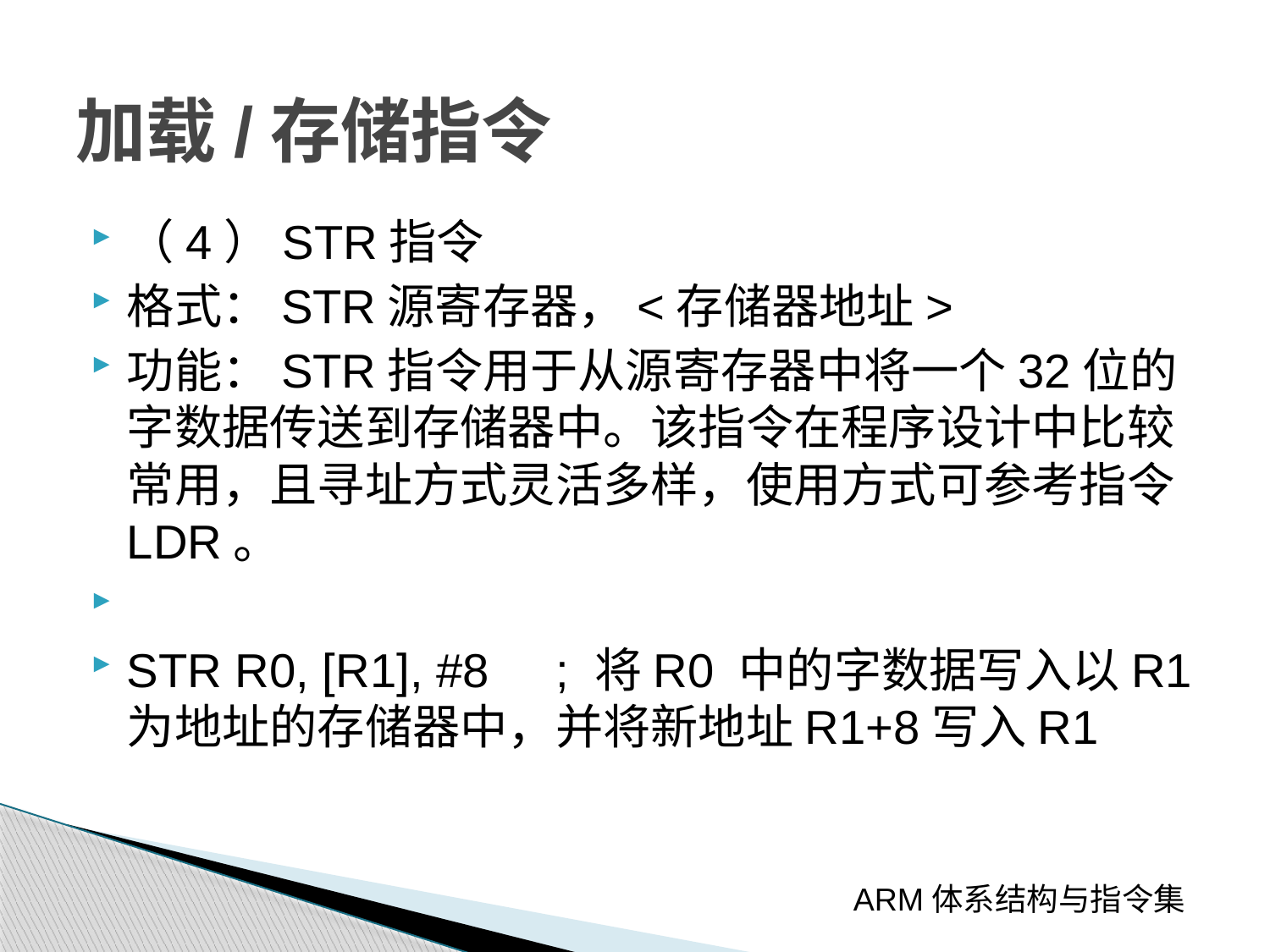

# 加载/存储指令
（4）STR指令
格式：STR源寄存器，<存储器地址>
功能：STR指令用于从源寄存器中将一个32位的字数据传送到存储器中。该指令在程序设计中比较常用，且寻址方式灵活多样，使用方式可参考指令LDR。

STR R0, [R1], #8     ; 将R0 中的字数据写入以R1为地址的存储器中，并将新地址R1+8写入R1

            ARM体系结构与指令集